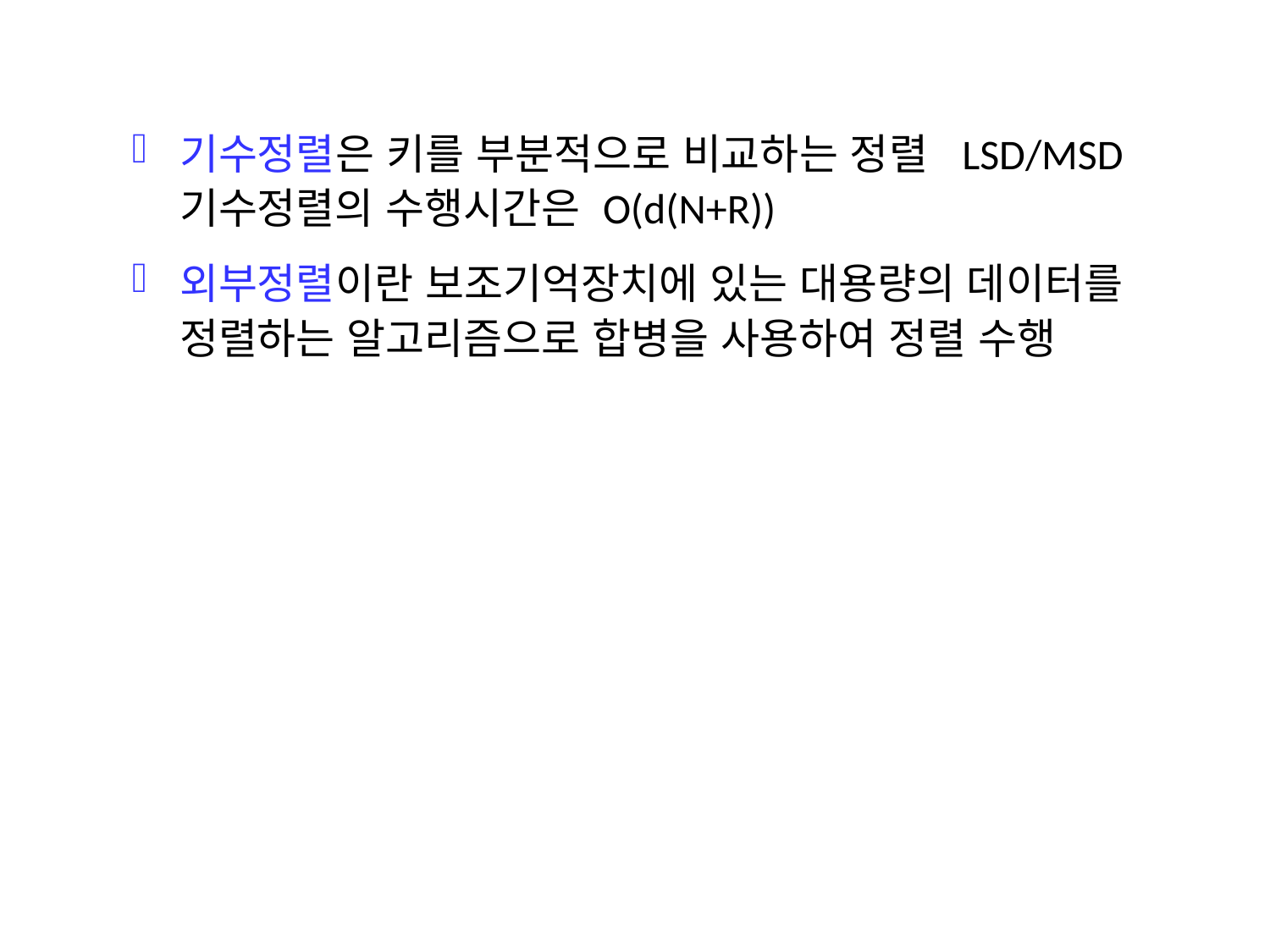

기수정렬은 키를 부분적으로 비교하는 정렬  LSD/MSD기수정렬의 수행시간은 O(d(N+R))
외부정렬이란 보조기억장치에 있는 대용량의 데이터를 정렬하는 알고리즘으로 합병을 사용하여 정렬 수행